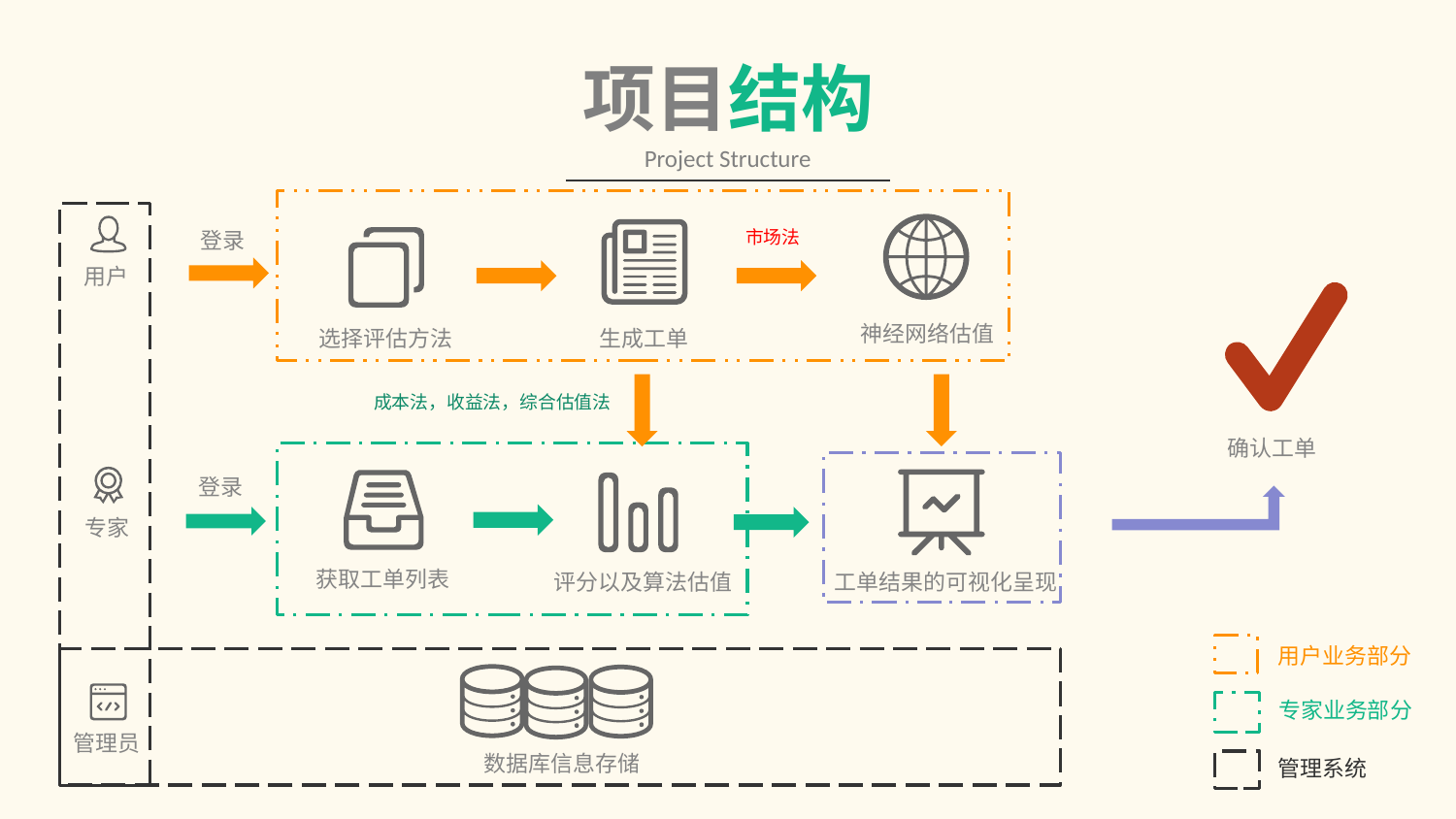

项目结构
Project Structure

市场法

登录

用户

神经网络估值
选择评估方法
生成工单
成本法，收益法，综合估值法

确认工单

登录

专家
获取工单列表
评分以及算法估值
工单结果的可视化呈现
用户业务部分

专家业务部分

管理员
数据库信息存储
管理系统